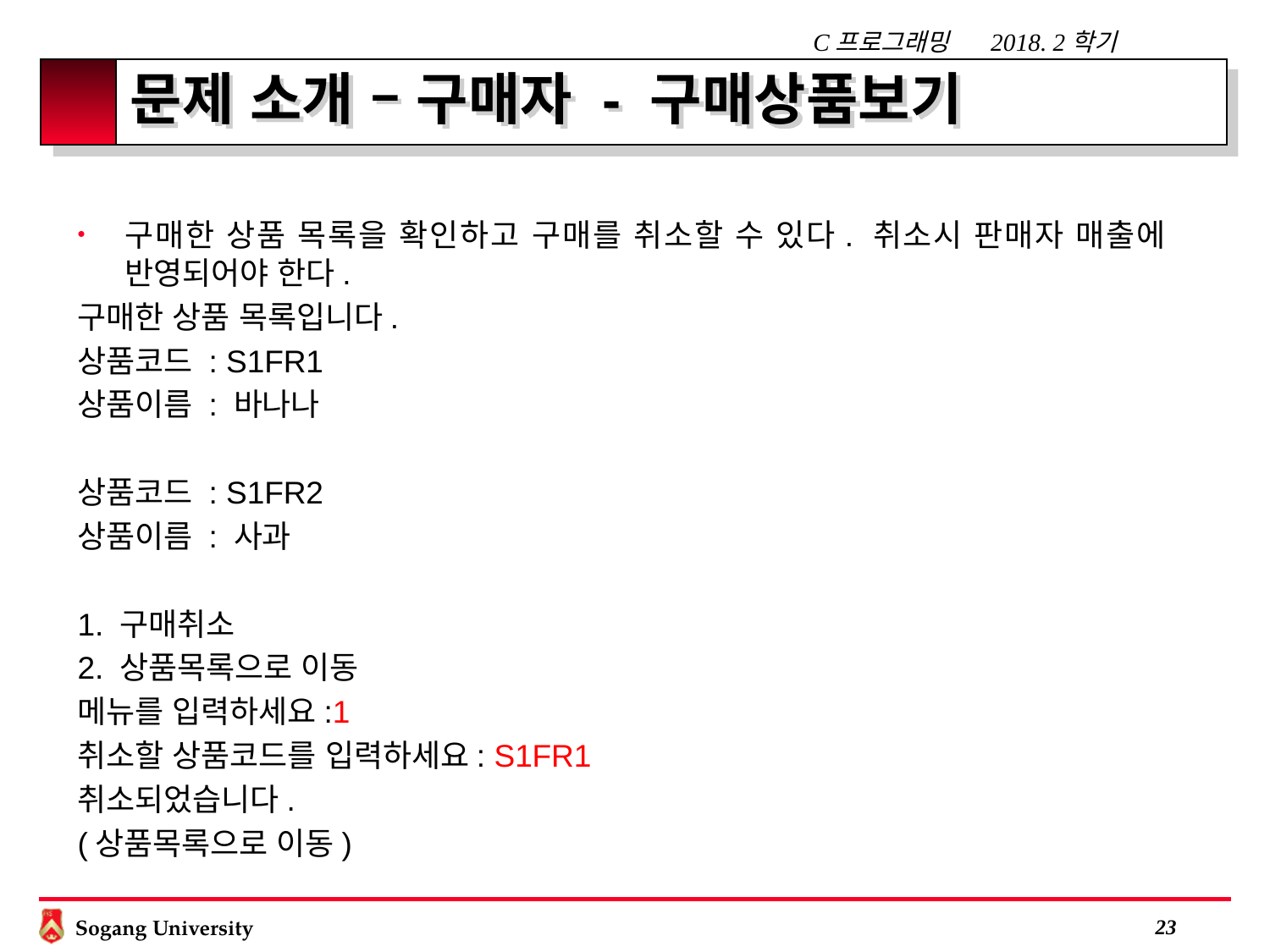

# 문제 소개 – 구매자 - 구매상품보기
구매한 상품 목록을 확인하고 구매를 취소할 수 있다. 취소시 판매자 매출에 반영되어야 한다.
구매한 상품 목록입니다.
상품코드 : S1FR1
상품이름 : 바나나

상품코드 : S1FR2
상품이름 : 사과

1. 구매취소
2. 상품목록으로 이동
메뉴를 입력하세요:1
취소할 상품코드를 입력하세요: S1FR1
취소되었습니다.
(상품목록으로 이동)
 23